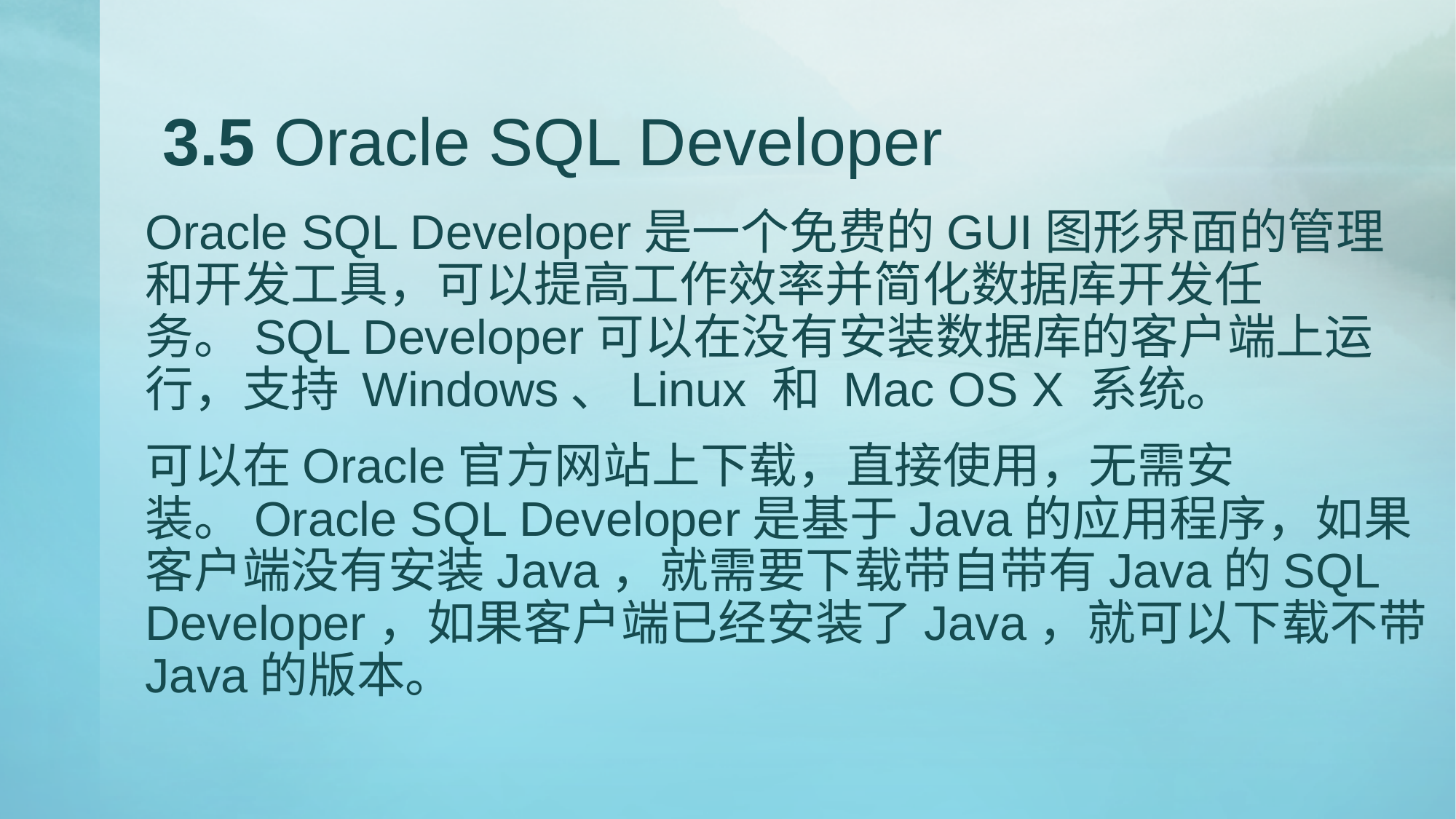

# 3.5 Oracle SQL Developer
Oracle SQL Developer是一个免费的GUI图形界面的管理和开发工具，可以提高工作效率并简化数据库开发任务。SQL Developer可以在没有安装数据库的客户端上运行，支持 Windows、Linux 和 Mac OS X 系统。
可以在Oracle官方网站上下载，直接使用，无需安装。Oracle SQL Developer是基于Java的应用程序，如果客户端没有安装Java，就需要下载带自带有Java的SQL Developer，如果客户端已经安装了Java，就可以下载不带Java的版本。